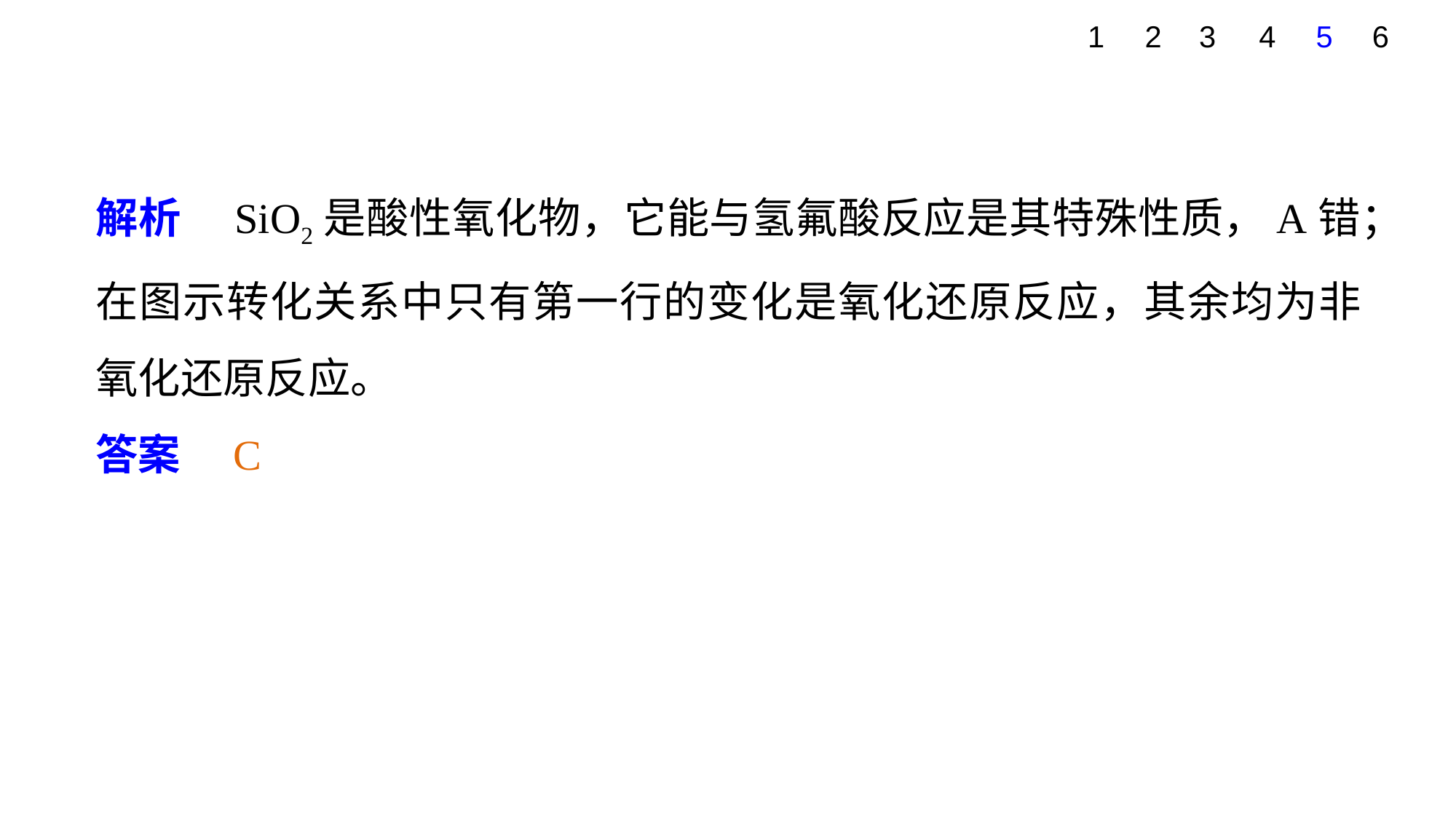

1
2
3
4
5
6
解析　SiO2是酸性氧化物，它能与氢氟酸反应是其特殊性质，A错；
在图示转化关系中只有第一行的变化是氧化还原反应，其余均为非氧化还原反应。
答案　C